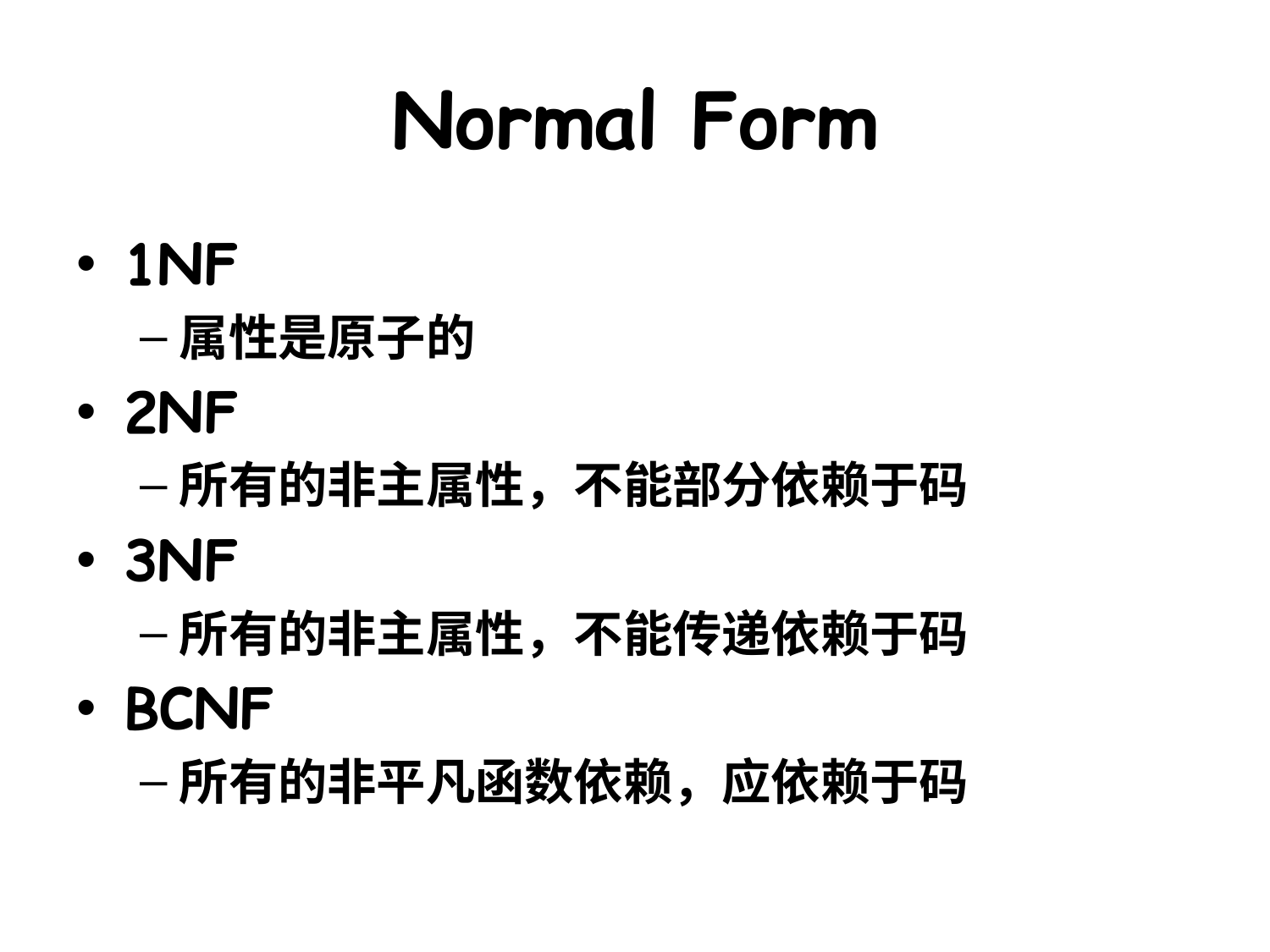

# Normal Form
1NF
属性是原子的
2NF
所有的非主属性，不能部分依赖于码
3NF
所有的非主属性，不能传递依赖于码
BCNF
所有的非平凡函数依赖，应依赖于码